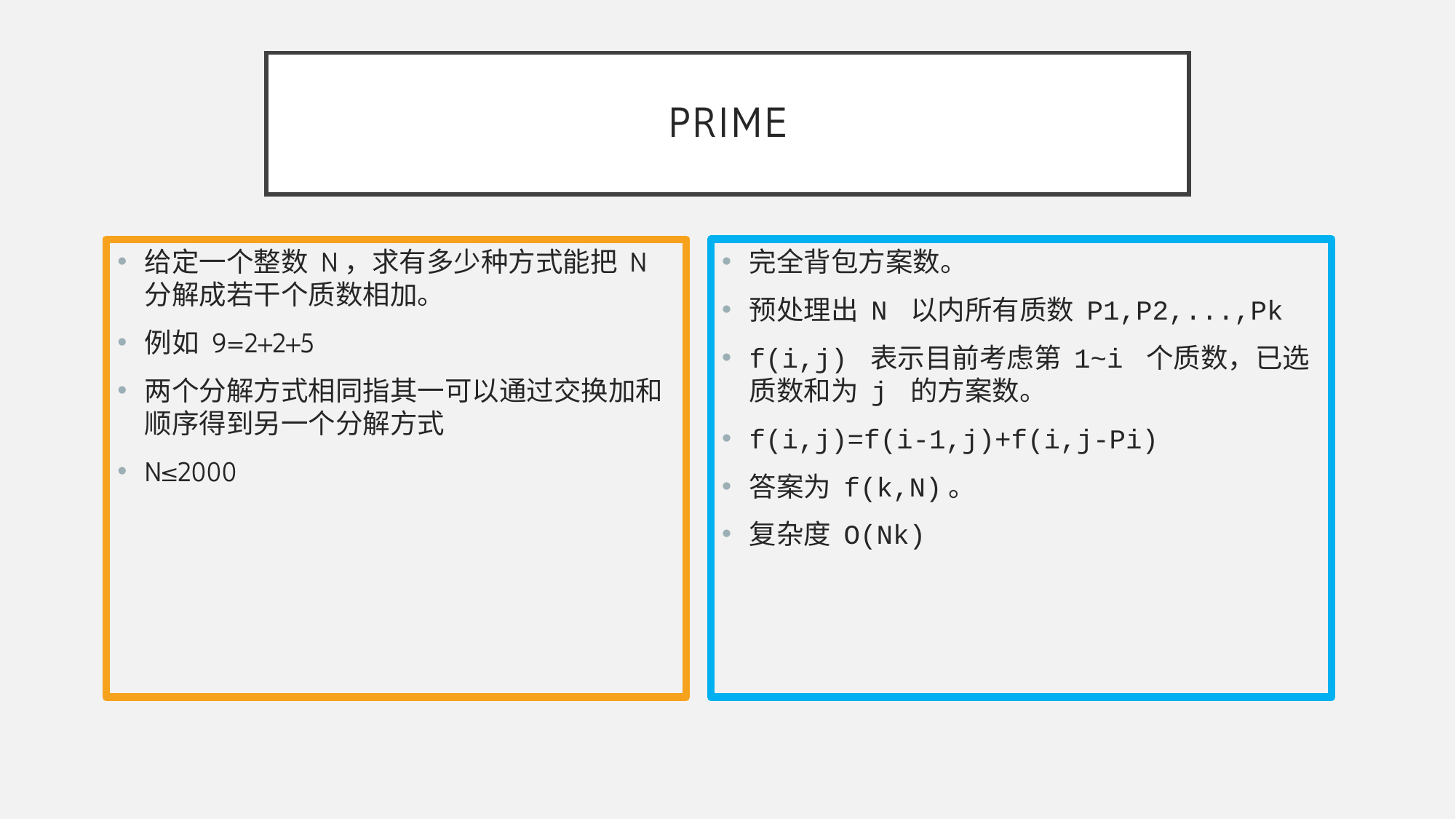

# prime
给定一个整数 N，求有多少种方式能把 N 分解成若干个质数相加。
例如 9=2+2+5
两个分解方式相同指其一可以通过交换加和顺序得到另一个分解方式
N≤2000
完全背包方案数。
预处理出 N 以内所有质数 P1,P2,...,Pk
f(i,j) 表示目前考虑第 1~i 个质数，已选质数和为 j 的方案数。
f(i,j)=f(i-1,j)+f(i,j-Pi)
答案为 f(k,N)。
复杂度 O(Nk)